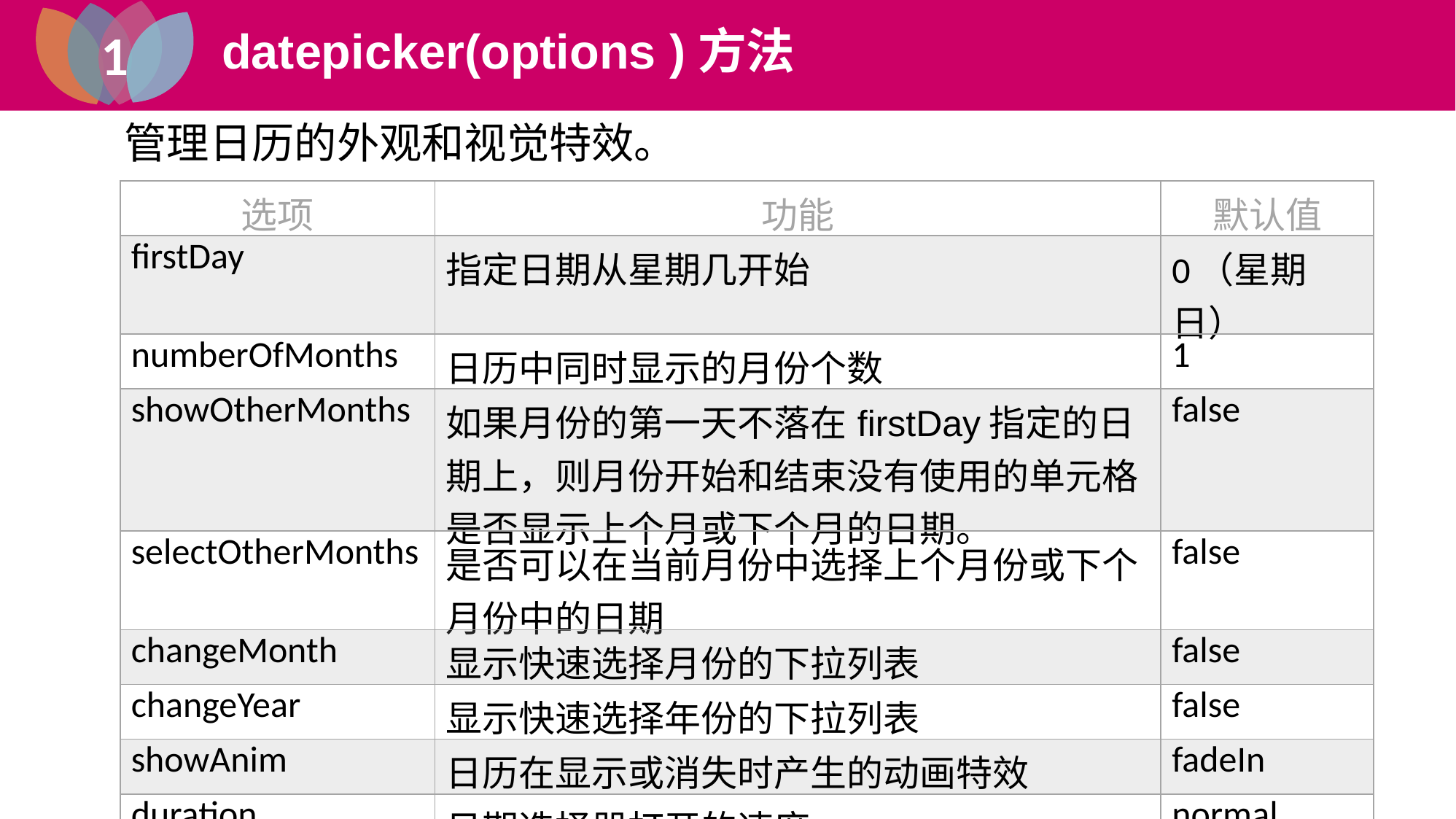

1
datepicker(options )方法
1
jQuery UI
管理日历的外观和视觉特效。
| 选项 | 功能 | 默认值 |
| --- | --- | --- |
| firstDay | 指定日期从星期几开始 | 0（星期日） |
| numberOfMonths | 日历中同时显示的月份个数 | 1 |
| showOtherMonths | 如果月份的第一天不落在firstDay指定的日期上，则月份开始和结束没有使用的单元格是否显示上个月或下个月的日期。 | false |
| selectOtherMonths | 是否可以在当前月份中选择上个月份或下个月份中的日期 | false |
| changeMonth | 显示快速选择月份的下拉列表 | false |
| changeYear | 显示快速选择年份的下拉列表 | false |
| showAnim | 日历在显示或消失时产生的动画特效 | fadeIn |
| duration | 日期选择器打开的速度 | normal |